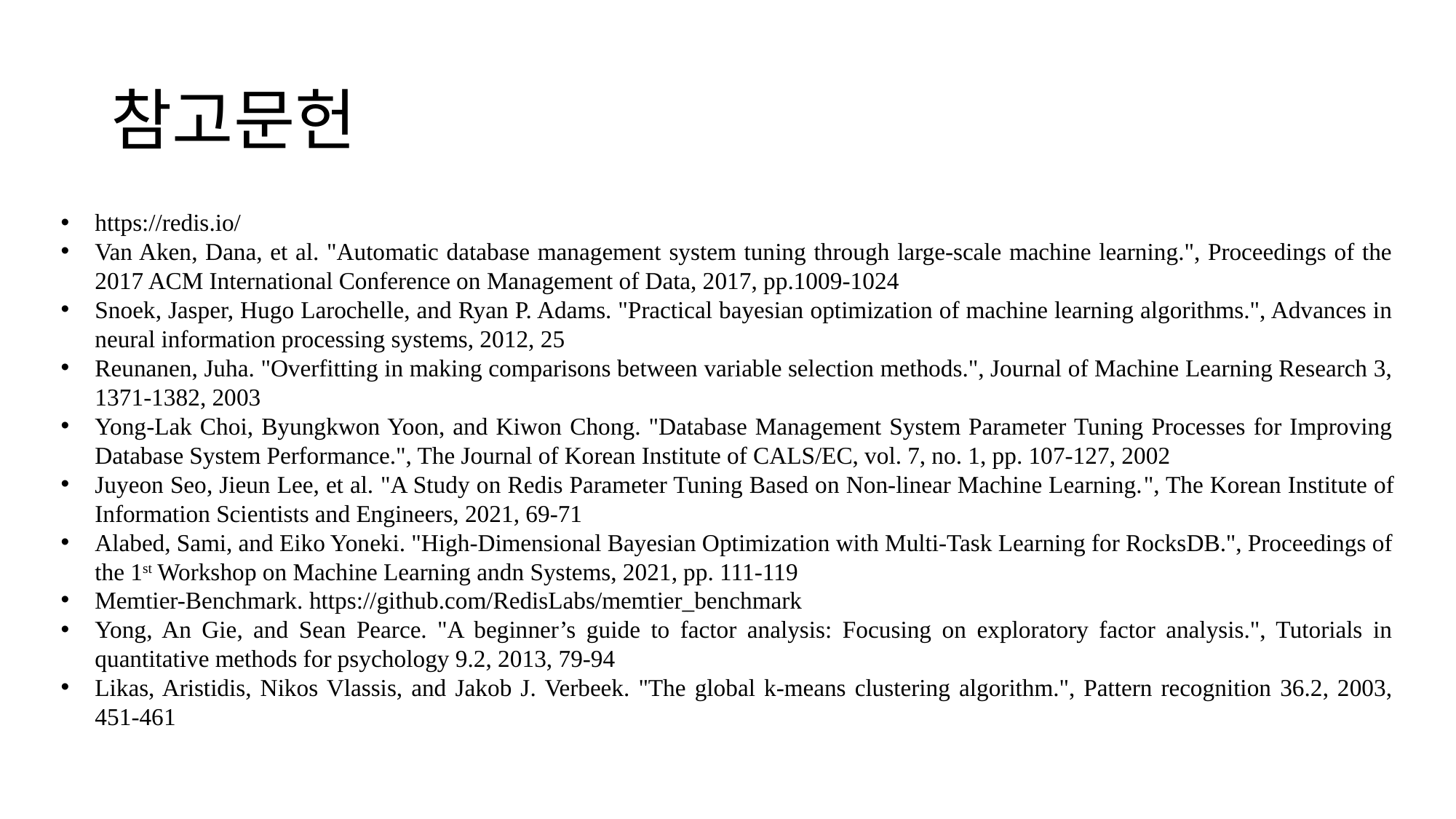

# 참고문헌
https://redis.io/
Van Aken, Dana, et al. "Automatic database management system tuning through large-scale machine learning.", Proceedings of the 2017 ACM International Conference on Management of Data, 2017, pp.1009-1024
Snoek, Jasper, Hugo Larochelle, and Ryan P. Adams. "Practical bayesian optimization of machine learning algorithms.", Advances in neural information processing systems, 2012, 25
Reunanen, Juha. "Overfitting in making comparisons between variable selection methods.", Journal of Machine Learning Research 3, 1371-1382, 2003
Yong-Lak Choi, Byungkwon Yoon, and Kiwon Chong. "Database Management System Parameter Tuning Processes for Improving Database System Performance.", The Journal of Korean Institute of CALS/EC, vol. 7, no. 1, pp. 107-127, 2002
Juyeon Seo, Jieun Lee, et al. "A Study on Redis Parameter Tuning Based on Non-linear Machine Learning.", The Korean Institute of Information Scientists and Engineers, 2021, 69-71
Alabed, Sami, and Eiko Yoneki. "High-Dimensional Bayesian Optimization with Multi-Task Learning for RocksDB.", Proceedings of the 1st Workshop on Machine Learning andn Systems, 2021, pp. 111-119
Memtier-Benchmark. https://github.com/RedisLabs/memtier_benchmark
Yong, An Gie, and Sean Pearce. "A beginner’s guide to factor analysis: Focusing on exploratory factor analysis.", Tutorials in quantitative methods for psychology 9.2, 2013, 79-94
Likas, Aristidis, Nikos Vlassis, and Jakob J. Verbeek. "The global k-means clustering algorithm.", Pattern recognition 36.2, 2003, 451-461